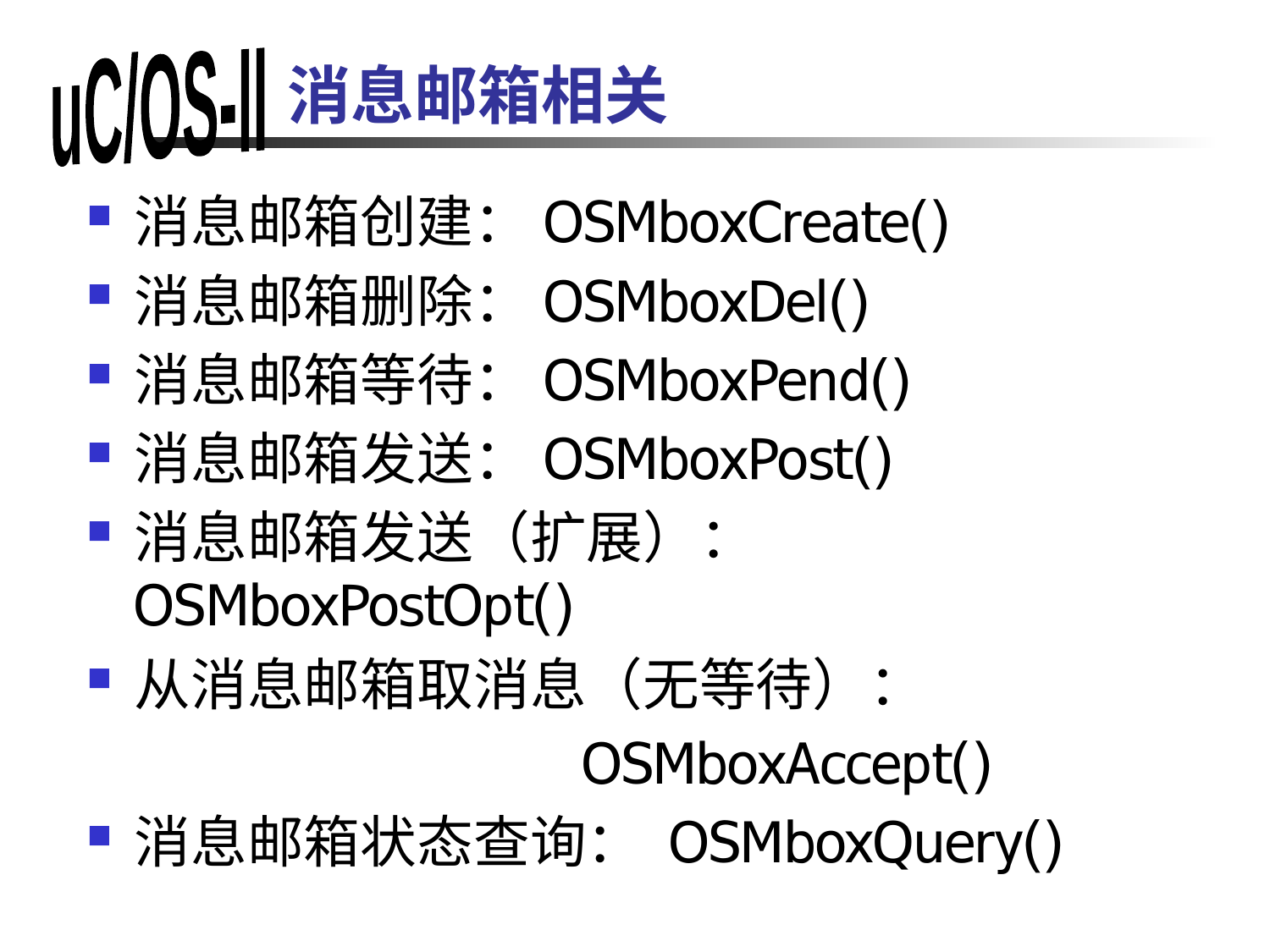

# 消息邮箱相关
消息邮箱创建：OSMboxCreate()
消息邮箱删除：OSMboxDel()
消息邮箱等待：OSMboxPend()
消息邮箱发送：OSMboxPost()
消息邮箱发送（扩展）：OSMboxPostOpt()
从消息邮箱取消息（无等待）：
			           OSMboxAccept()
消息邮箱状态查询： OSMboxQuery()